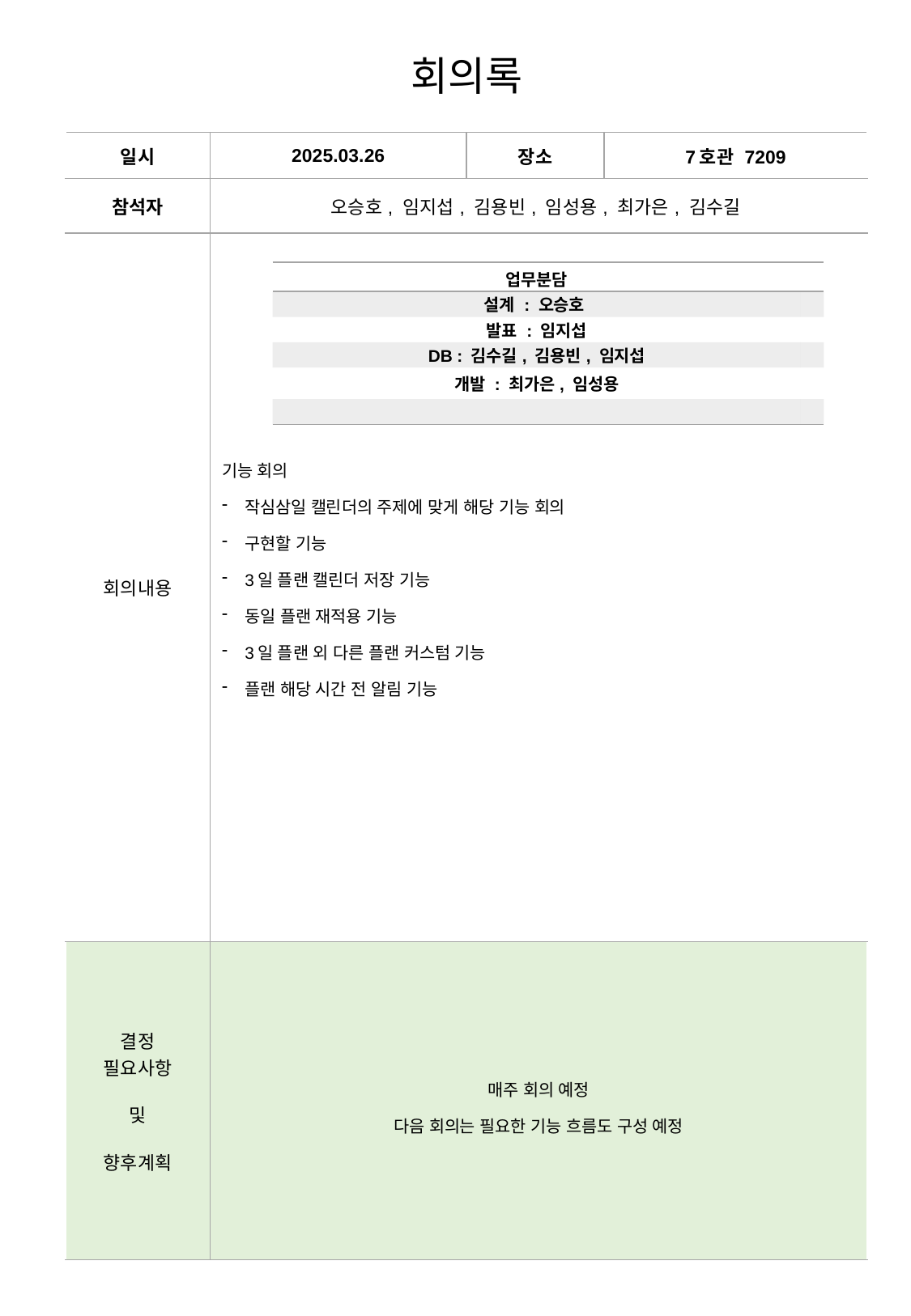

회의록
| 일시 | 2025.03.26 | 장소 | 7호관 7209 |
| --- | --- | --- | --- |
| 참석자 | 오승호, 임지섭, 김용빈, 임성용, 최가은, 김수길 |  |  |
| 회의내용 | 기능 회의 작심삼일 캘린더의 주제에 맞게 해당 기능 회의 구현할 기능 3일 플랜 캘린더 저장 기능 동일 플랜 재적용 기능 3일 플랜 외 다른 플랜 커스텀 기능 플랜 해당 시간 전 알림 기능 |  |  |
| 결정 필요사항 및 향후계획 | 매주 회의 예정 다음 회의는 필요한 기능 흐름도 구성 예정 |  |  |
| 업무분담 |  |
| --- | --- |
| 설계 : 오승호 |  |
| 발표 : 임지섭 |  |
| DB : 김수길, 김용빈, 임지섭 |  |
| 개발 : 최가은, 임성용 |  |
|  |  |